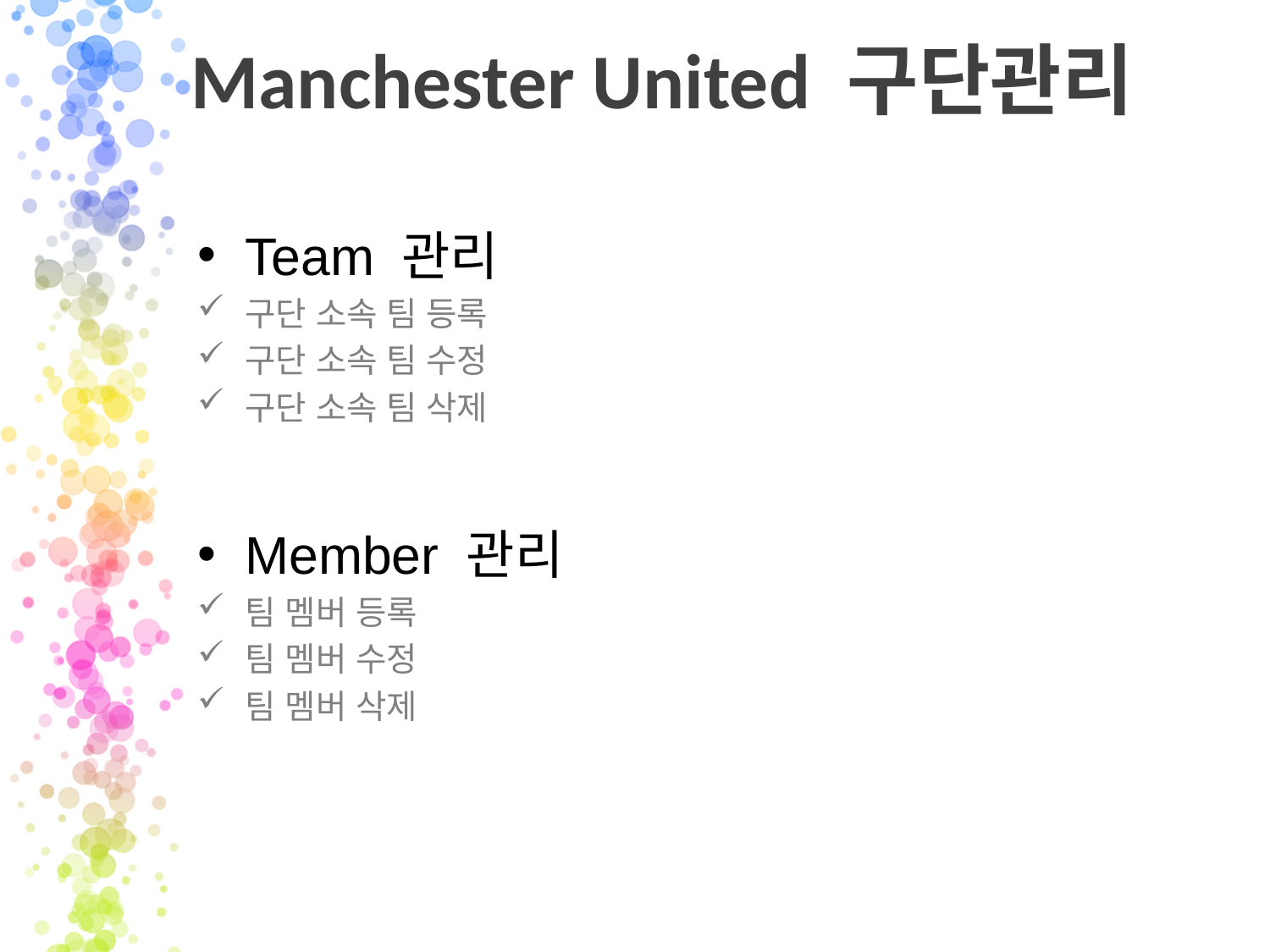

# Manchester United 구단관리
Team 관리
구단 소속 팀 등록
구단 소속 팀 수정
구단 소속 팀 삭제

Member 관리
팀 멤버 등록
팀 멤버 수정
팀 멤버 삭제